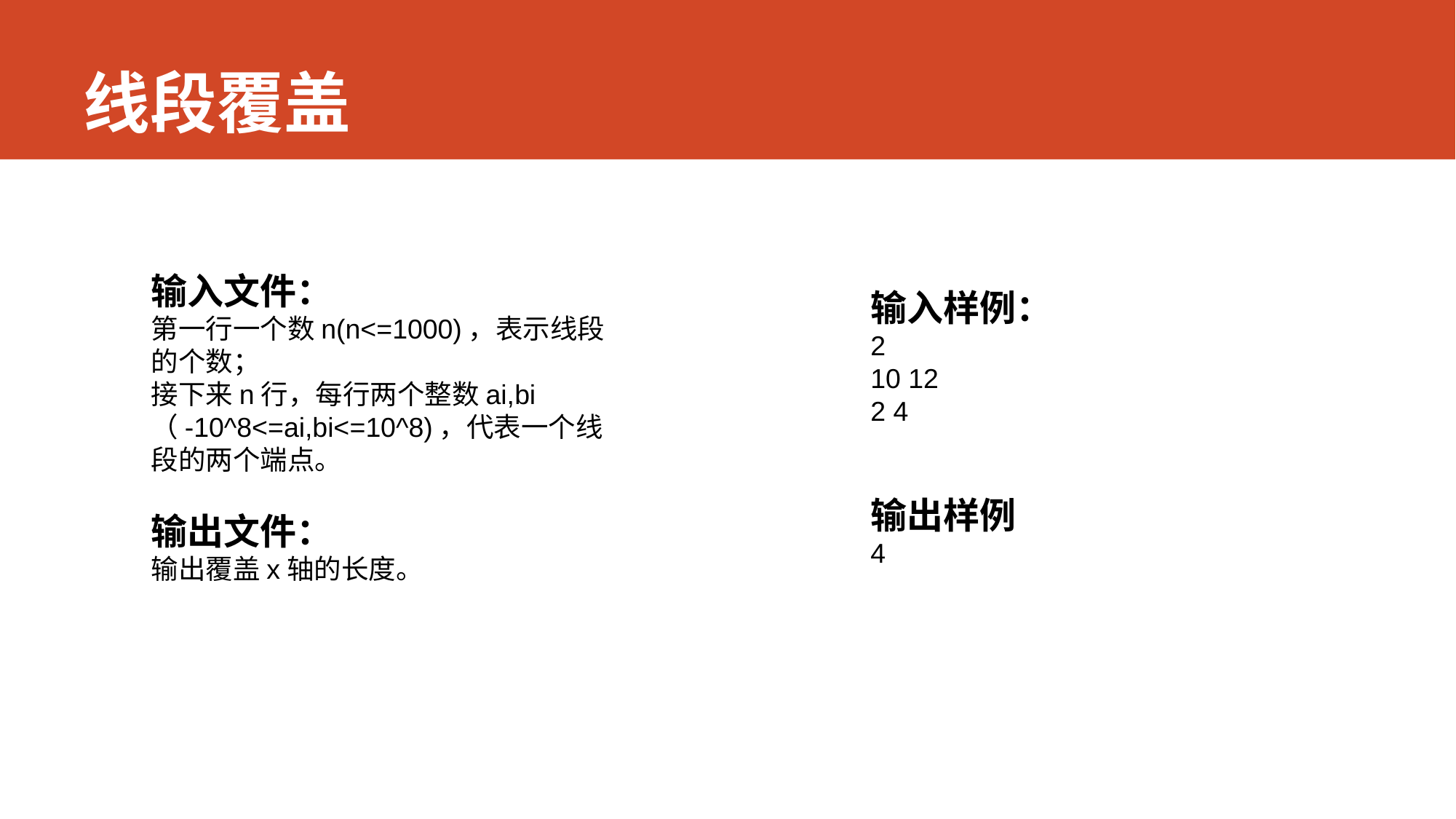

# 线段覆盖
输入文件：
第一行一个数n(n<=1000)，表示线段的个数；
接下来n行，每行两个整数ai,bi
（-10^8<=ai,bi<=10^8)，代表一个线段的两个端点。

输出文件：
输出覆盖x轴的长度。
输入样例：
2
10 12
2 4

输出样例
4